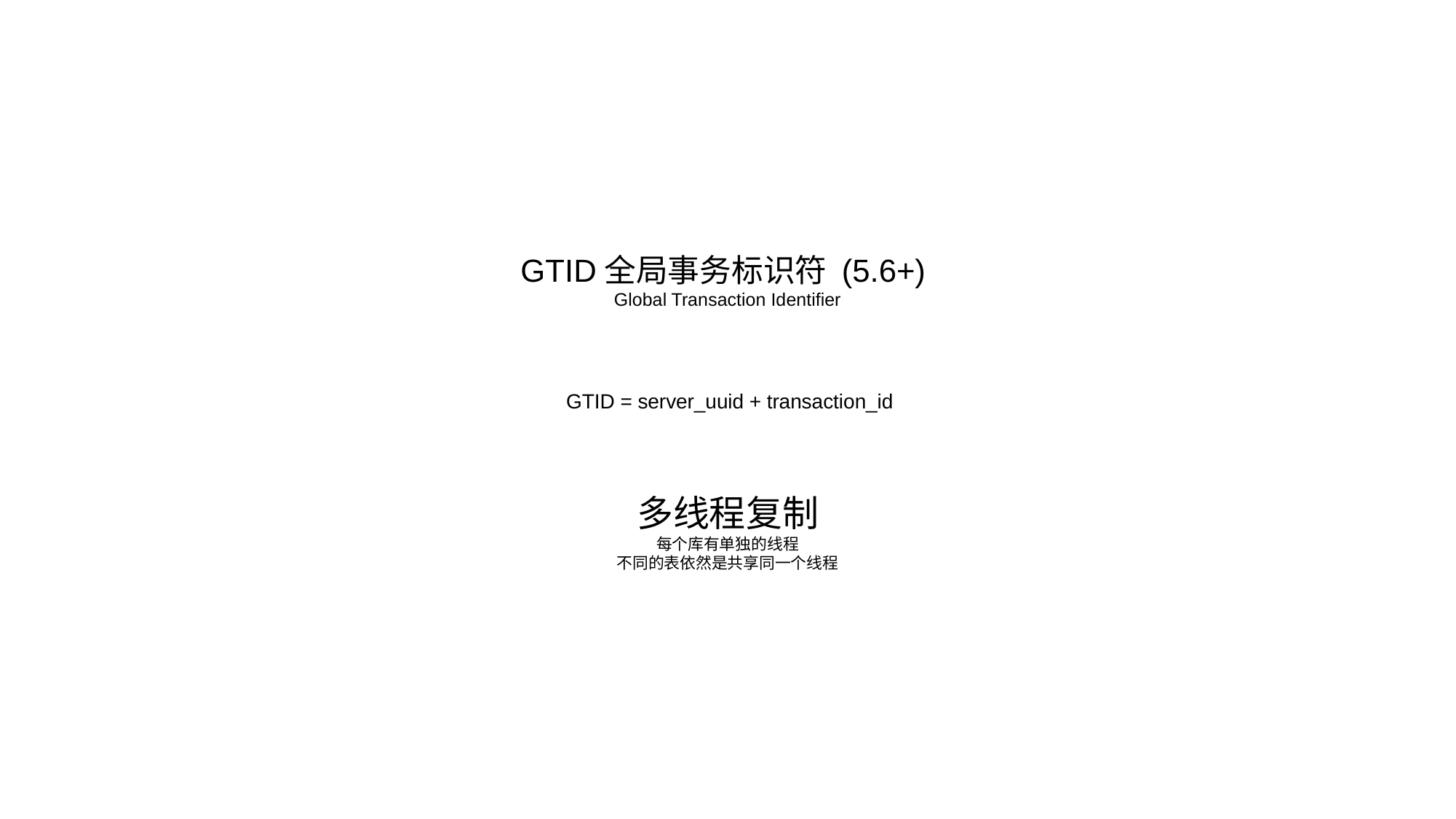

GTID全局事务标识符 (5.6+)
Global Transaction Identifier
GTID = server_uuid + transaction_id
多线程复制
每个库有单独的线程
不同的表依然是共享同一个线程